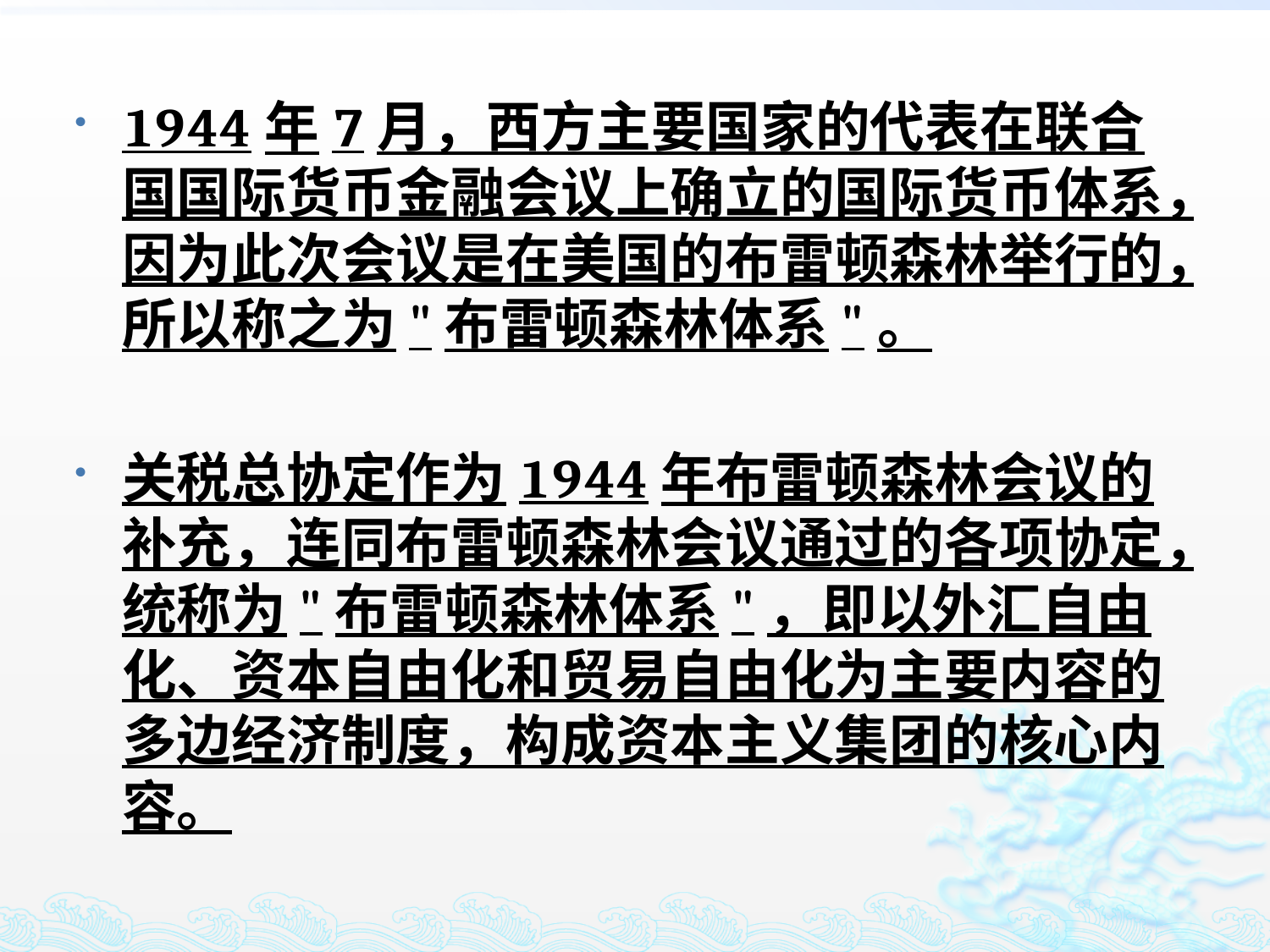

1944年7月，西方主要国家的代表在联合国国际货币金融会议上确立的国际货币体系，因为此次会议是在美国的布雷顿森林举行的，所以称之为"布雷顿森林体系"。

关税总协定作为1944年布雷顿森林会议的补充，连同布雷顿森林会议通过的各项协定，统称为"布雷顿森林体系"，即以外汇自由化、资本自由化和贸易自由化为主要内容的多边经济制度，构成资本主义集团的核心内容。